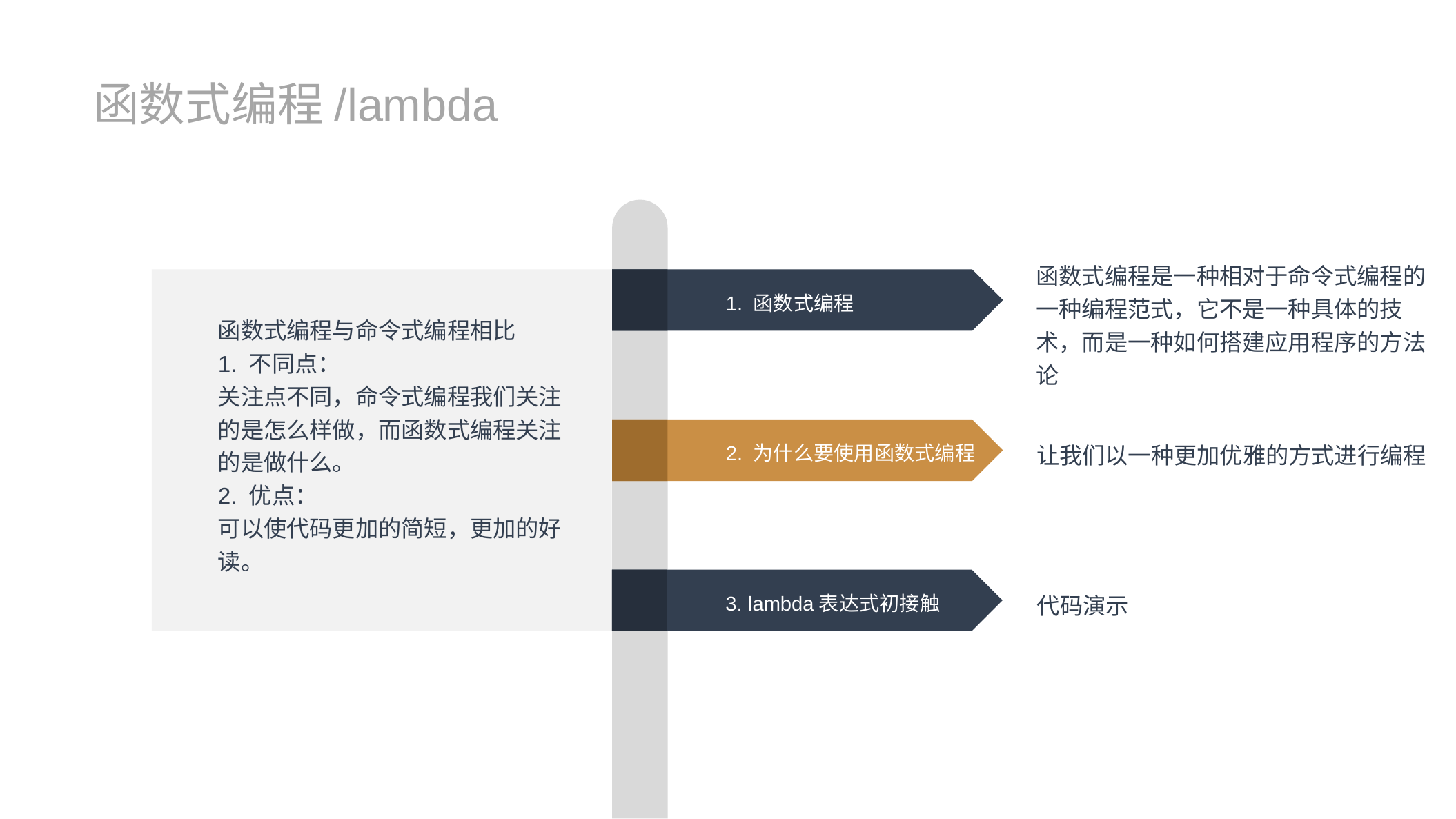

函数式编程/lambda

函数式编程是一种相对于命令式编程的一种编程范式，它不是一种具体的技术，而是一种如何搭建应用程序的方法论

	1. 函数式编程
函数式编程与命令式编程相比
1. 不同点：
关注点不同，命令式编程我们关注的是怎么样做，而函数式编程关注的是做什么。
2. 优点：
可以使代码更加的简短，更加的好读。

	2. 为什么要使用函数式编程

让我们以一种更加优雅的方式进行编程
	3. lambda表达式初接触

代码演示